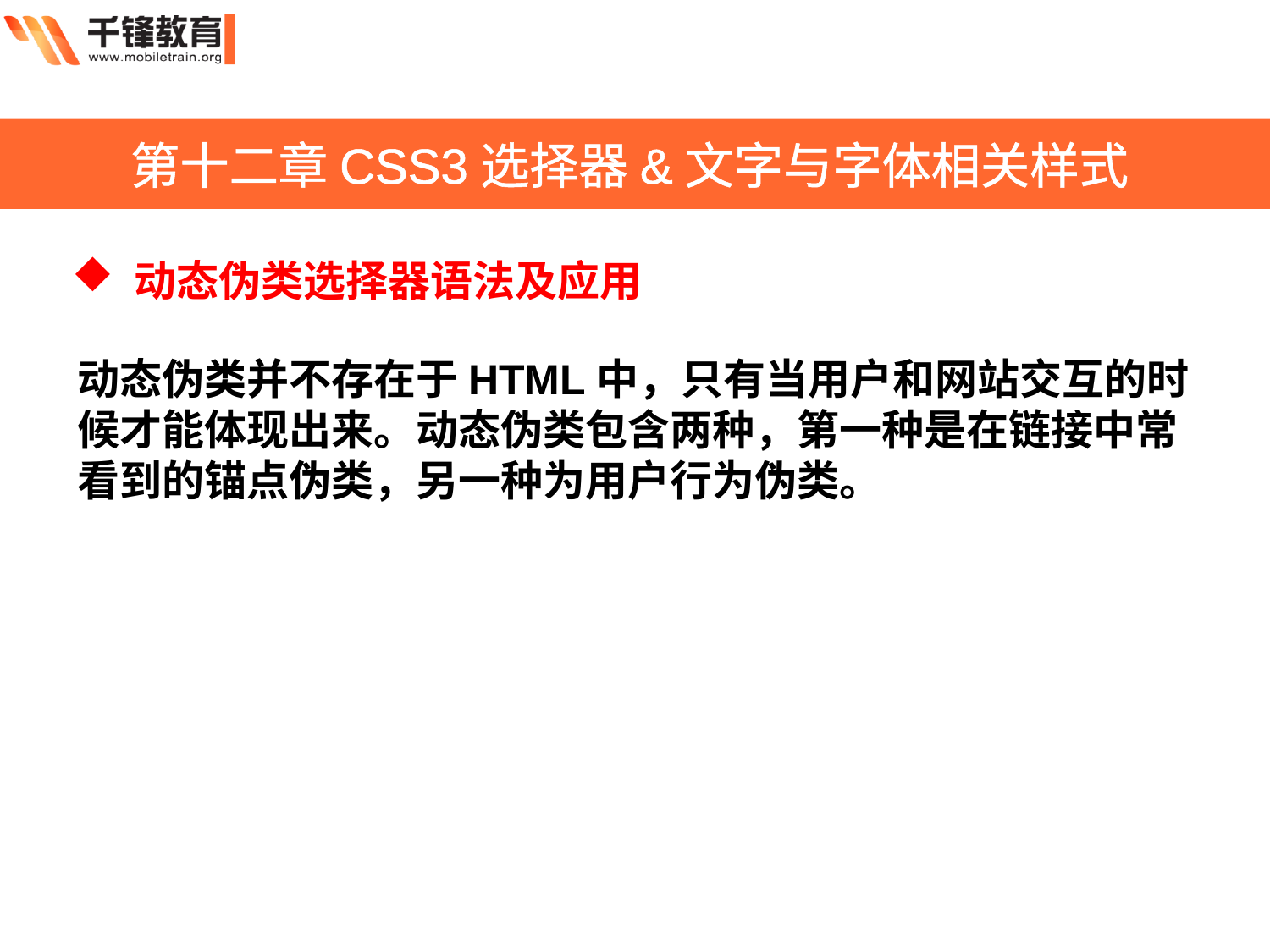

第十二章CSS3选择器&文字与字体相关样式
 动态伪类选择器语法及应用

动态伪类并不存在于HTML中，只有当用户和网站交互的时候才能体现出来。动态伪类包含两种，第一种是在链接中常看到的锚点伪类，另一种为用户行为伪类。